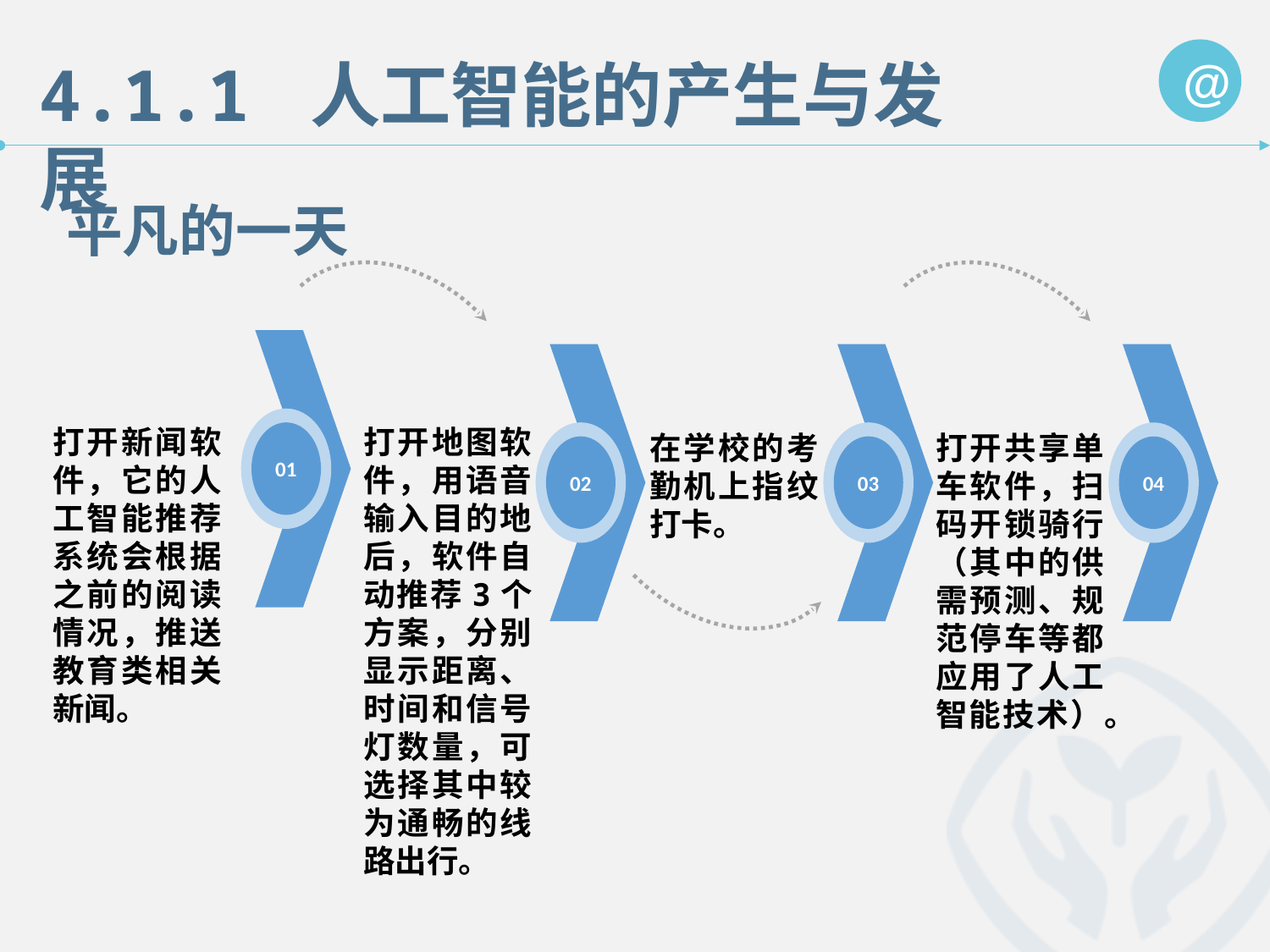

@
4.1.1 人工智能的产生与发展
平凡的一天

01
打开新闻软件，它的人工智能推荐系统会根据之前的阅读情况，推送教育类相关新闻。
打开地图软件，用语音输入目的地后，软件自动推荐3个方案，分别显示距离、时间和信号灯数量，可选择其中较为通畅的线路出行。
在学校的考勤机上指纹打卡。
打开共享单车软件，扫码开锁骑行（其中的供需预测、规范停车等都应用了人工智能技术）。

02

03

04